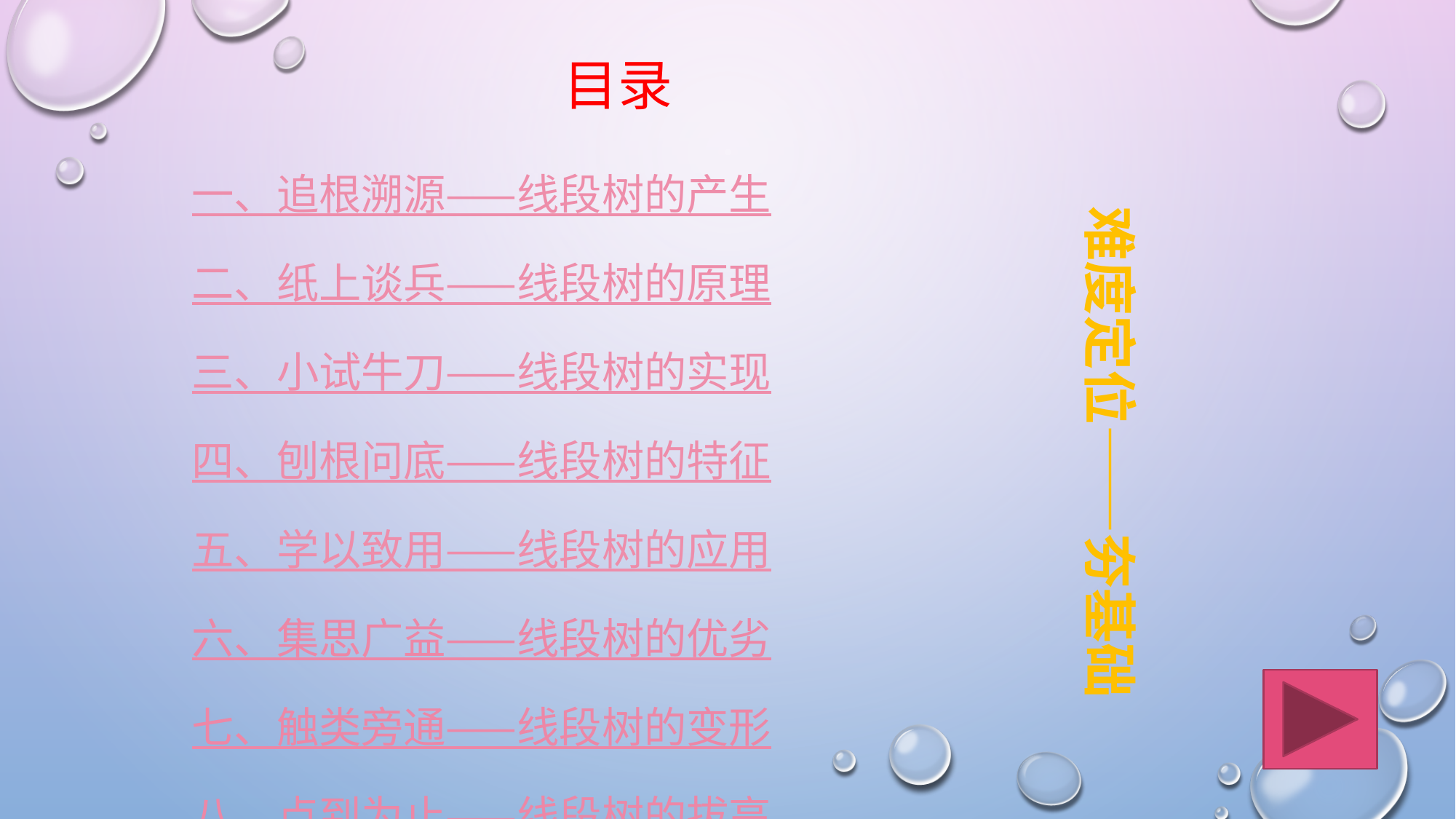

目录
一、追根溯源——线段树的产生
二、纸上谈兵——线段树的原理
三、小试牛刀——线段树的实现
四、刨根问底——线段树的特征
五、学以致用——线段树的应用
六、集思广益——线段树的优劣
七、触类旁通——线段树的变形
八、点到为止——线段树的拔高
难度定位——夯基础